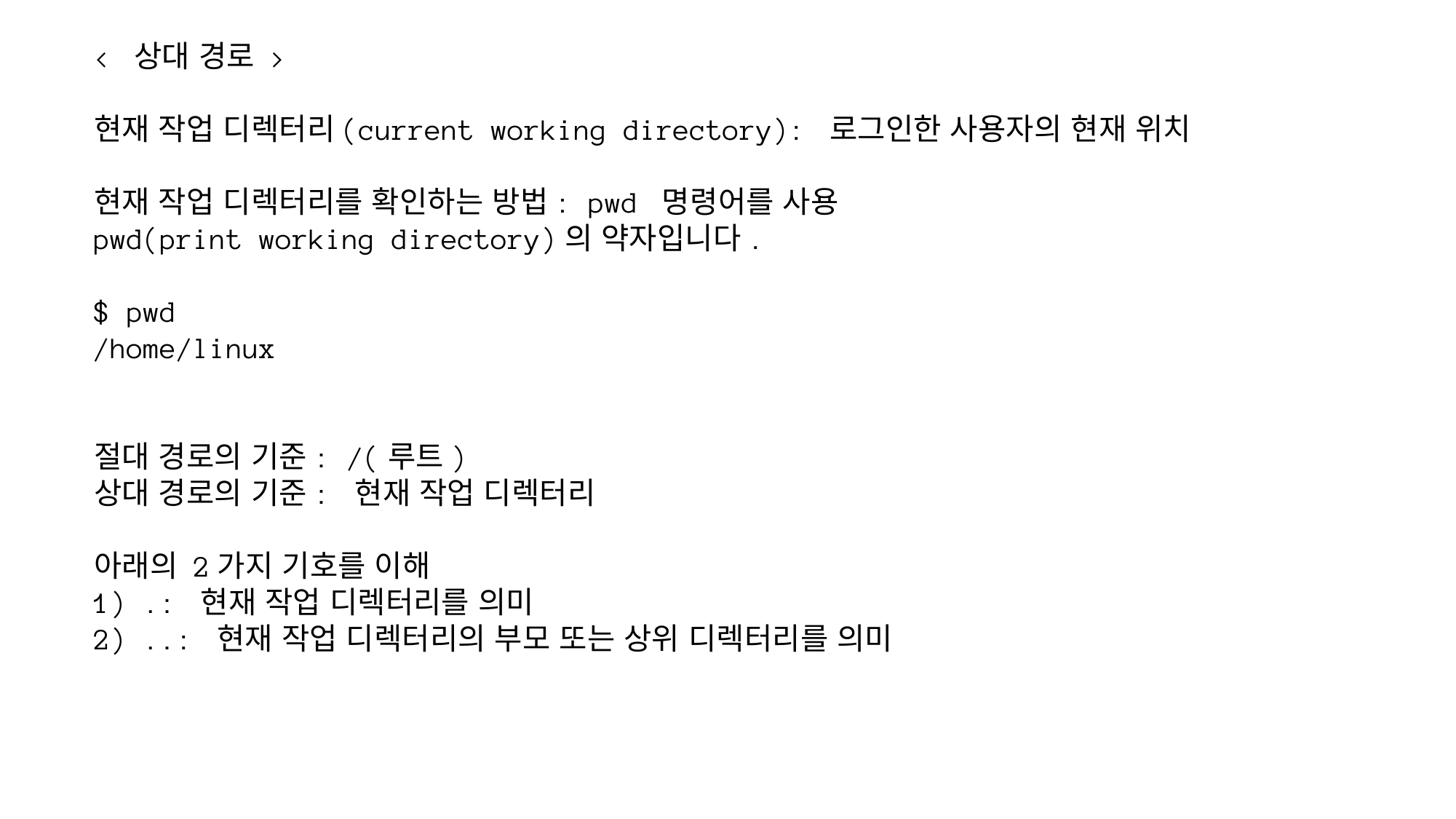

< 상대 경로 >

현재 작업 디렉터리(current working directory): 로그인한 사용자의 현재 위치

현재 작업 디렉터리를 확인하는 방법: pwd 명령어를 사용
pwd(print working directory)의 약자입니다.

$ pwd
/home/linux

절대 경로의 기준: /(루트)
상대 경로의 기준: 현재 작업 디렉터리

아래의 2가지 기호를 이해
1) .: 현재 작업 디렉터리를 의미
2) ..: 현재 작업 디렉터리의 부모 또는 상위 디렉터리를 의미